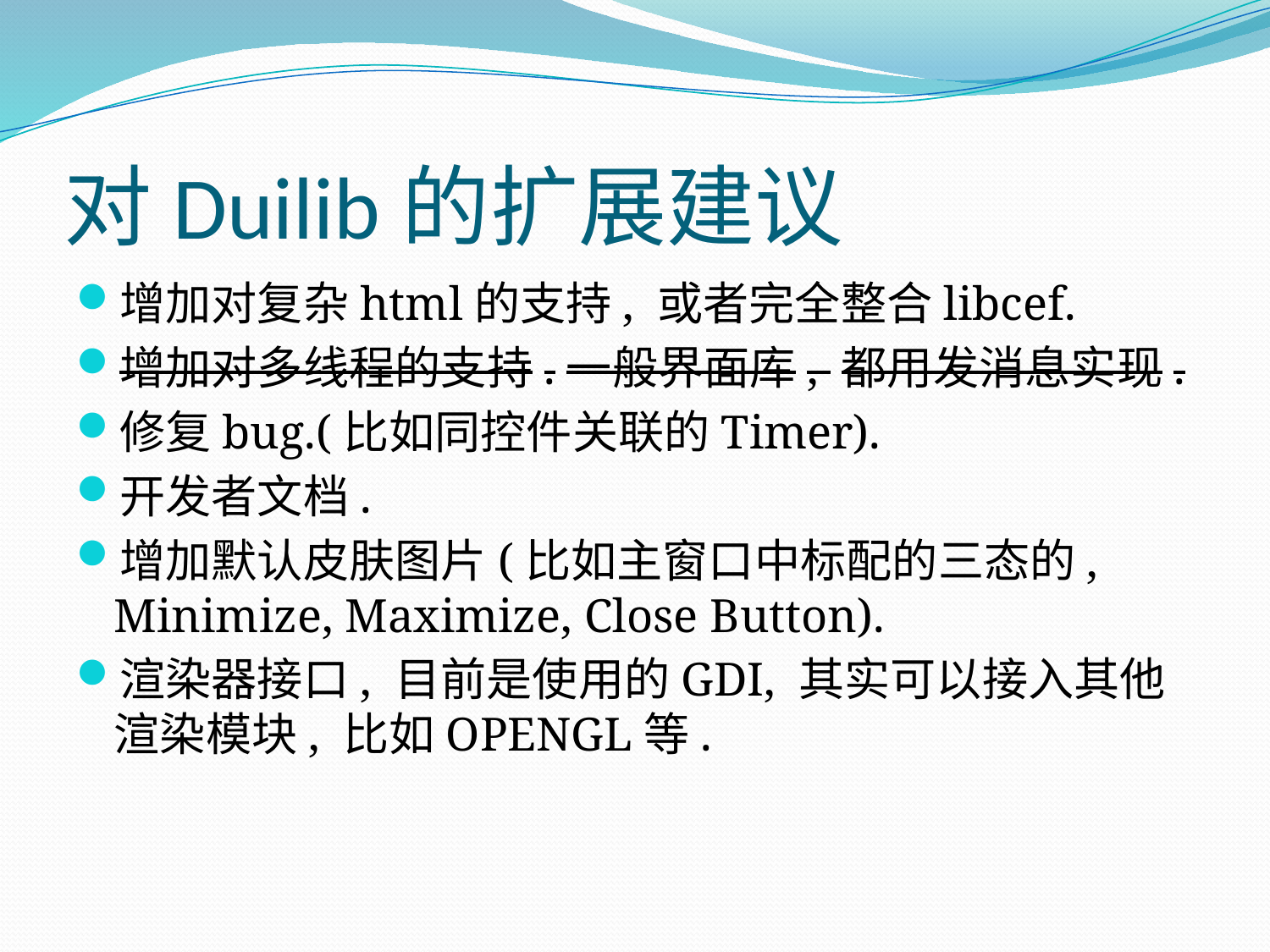

# 对Duilib的扩展建议
增加对复杂html的支持, 或者完全整合libcef.
增加对多线程的支持.一般界面库, 都用发消息实现.
修复bug.(比如同控件关联的Timer).
开发者文档.
增加默认皮肤图片(比如主窗口中标配的三态的, Minimize, Maximize, Close Button).
渲染器接口, 目前是使用的GDI, 其实可以接入其他渲染模块, 比如OPENGL等.